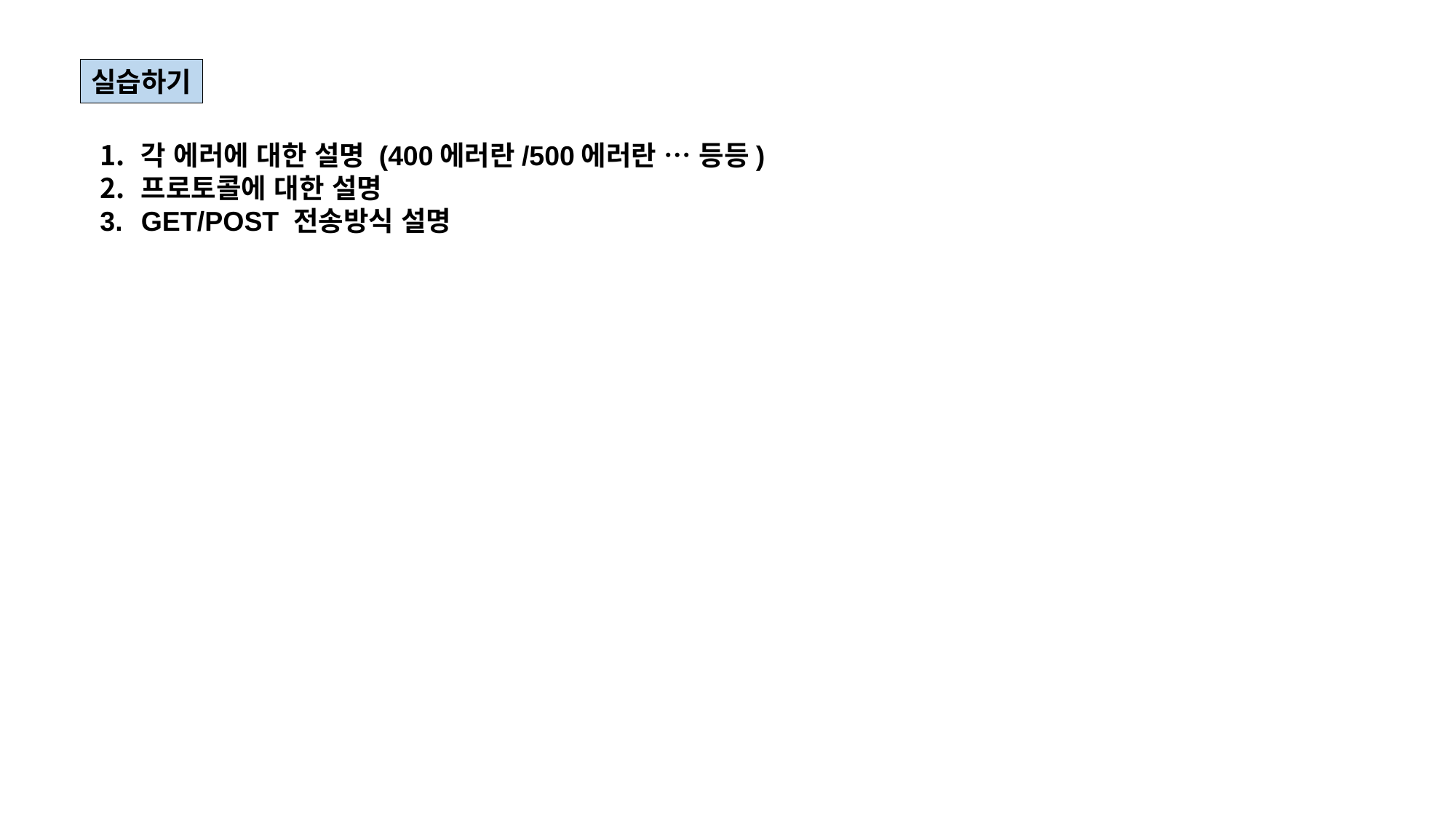

실습하기
각 에러에 대한 설명 (400에러란/500에러란 … 등등)
프로토콜에 대한 설명
GET/POST 전송방식 설명